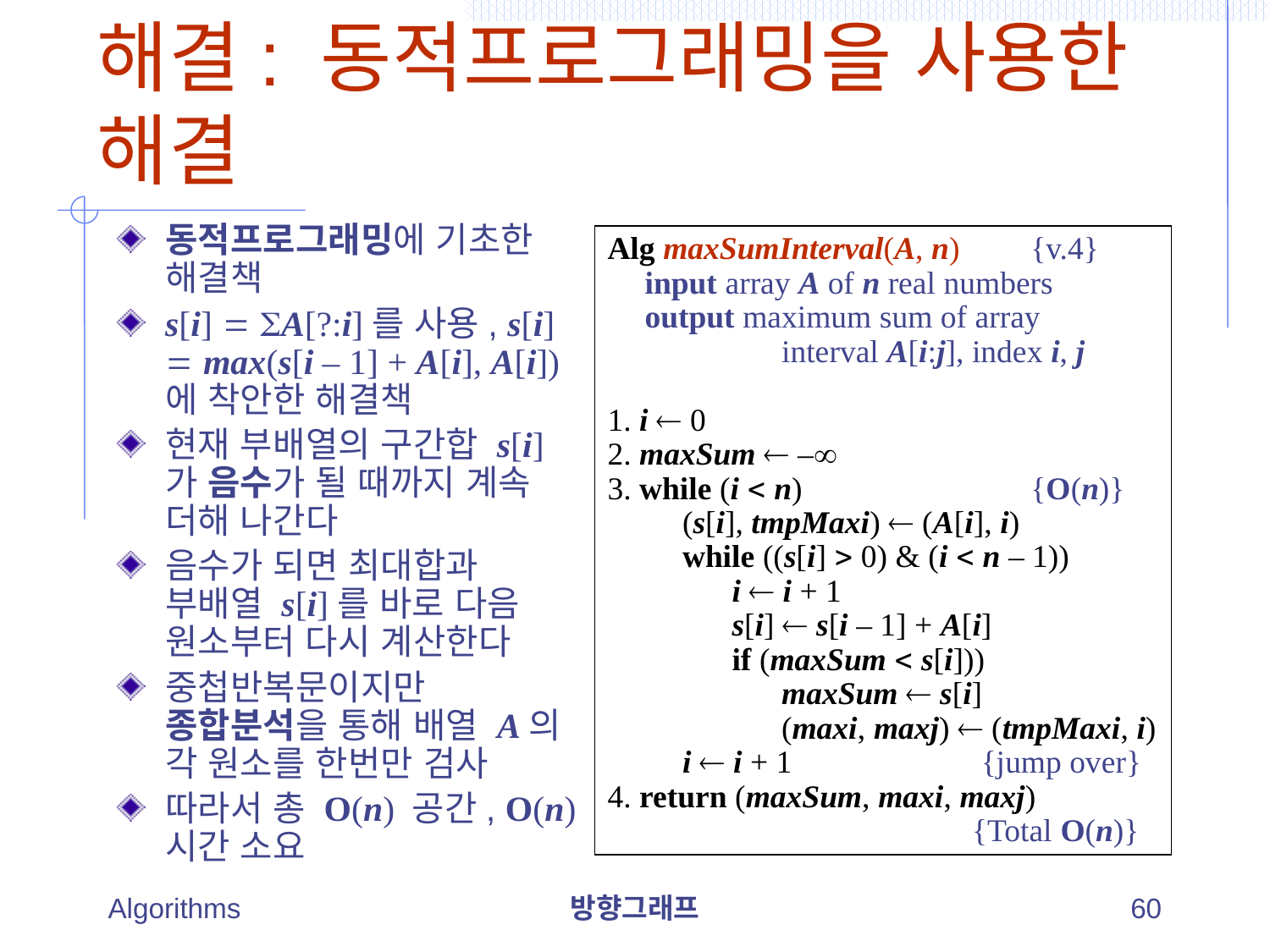

# 해결: 동적프로그래밍을 사용한 해결
동적프로그래밍에 기초한 해결책
s[i] = ΣA[?:i]를 사용, s[i] = max(s[i – 1] + A[i], A[i])에 착안한 해결책
현재 부배열의 구간합 s[i]가 음수가 될 때까지 계속 더해 나간다
음수가 되면 최대합과 부배열 s[i]를 바로 다음 원소부터 다시 계산한다
중첩반복문이지만 종합분석을 통해 배열 A의 각 원소를 한번만 검사
따라서 총 O(n) 공간, O(n) 시간 소요
Alg maxSumInterval(A, n)		{v.4}
	input array A of n real numbers
	output maximum sum of array 						interval A[i:j], index i, j

1. i ← 0
2. maxSum ← –∞
3. while (i < n) 					{O(n)}
		(s[i], tmpMaxi) ← (A[i], i)
		while ((s[i] > 0) & (i < n – 1))
			i ← i + 1
			s[i] ← s[i – 1] + A[i]
			if (maxSum < s[i]))
				maxSum ← s[i]
				(maxi, maxj) ← (tmpMaxi, i)
		i ← i + 1				{jump over}
4. return (maxSum, maxi, maxj)
				{Total O(n)}
Algorithms
방향그래프
60